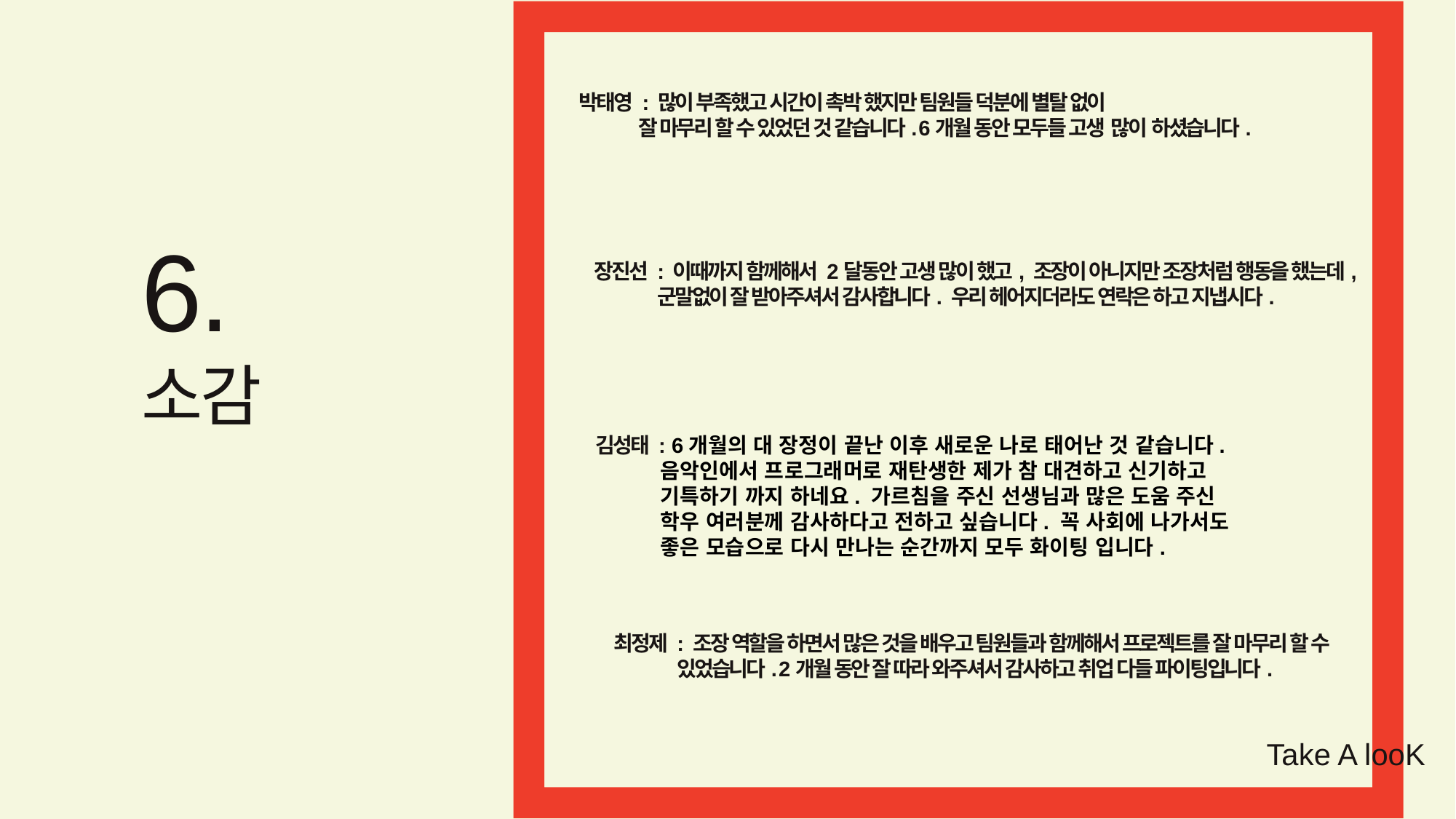

박태영 : 많이 부족했고 시간이 촉박 했지만 팀원들 덕분에 별탈 없이
              잘 마무리 할 수 있었던 것 같습니다. 6개월 동안 모두들 고생  많이 하셨습니다.
6.
소감
장진선 : 이때까지 함께해서 2달동안 고생 많이 했고, 조장이 아니지만 조장처럼 행동을 했는데,
               군말없이 잘 받아주셔서 감사합니다. 우리 헤어지더라도 연락은 하고 지냅시다.
김성태 : 6개월의 대 장정이 끝난 이후 새로운 나로 태어난 것 같습니다.
          음악인에서 프로그래머로 재탄생한 제가 참 대견하고 신기하고
          기특하기 까지 하네요. 가르침을 주신 선생님과 많은 도움 주신
          학우 여러분께 감사하다고 전하고 싶습니다. 꼭 사회에 나가서도
          좋은 모습으로 다시 만나는 순간까지 모두 화이팅 입니다.
최정제 : 조장 역할을 하면서 많은 것을 배우고 팀원들과 함께해서 프로젝트를 잘 마무리 할 수
               있었습니다. 2개월 동안 잘 따라 와주셔서 감사하고 취업 다들 파이팅입니다.
Take A looK